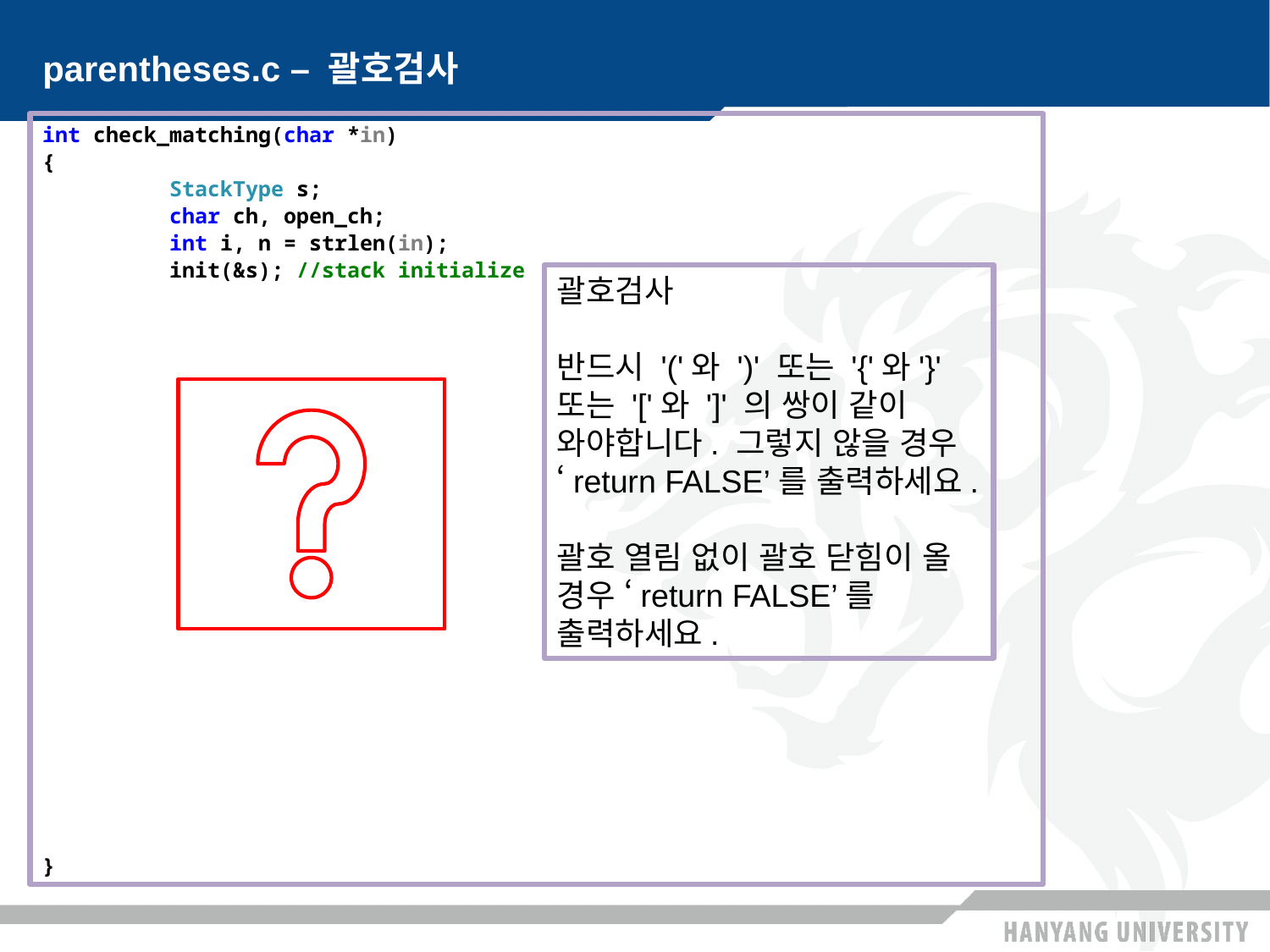

# parentheses.c – 괄호검사
int check_matching(char *in)
{
	StackType s;
	char ch, open_ch;
	int i, n = strlen(in);
	init(&s); //stack initialize

}
괄호검사

반드시 '('와 ')' 또는 '{'와'}' 또는 '['와 ']' 의 쌍이 같이 와야합니다. 그렇지 않을 경우 ‘return FALSE’를 출력하세요.

괄호 열림 없이 괄호 닫힘이 올 경우 ‘return FALSE’를 출력하세요.